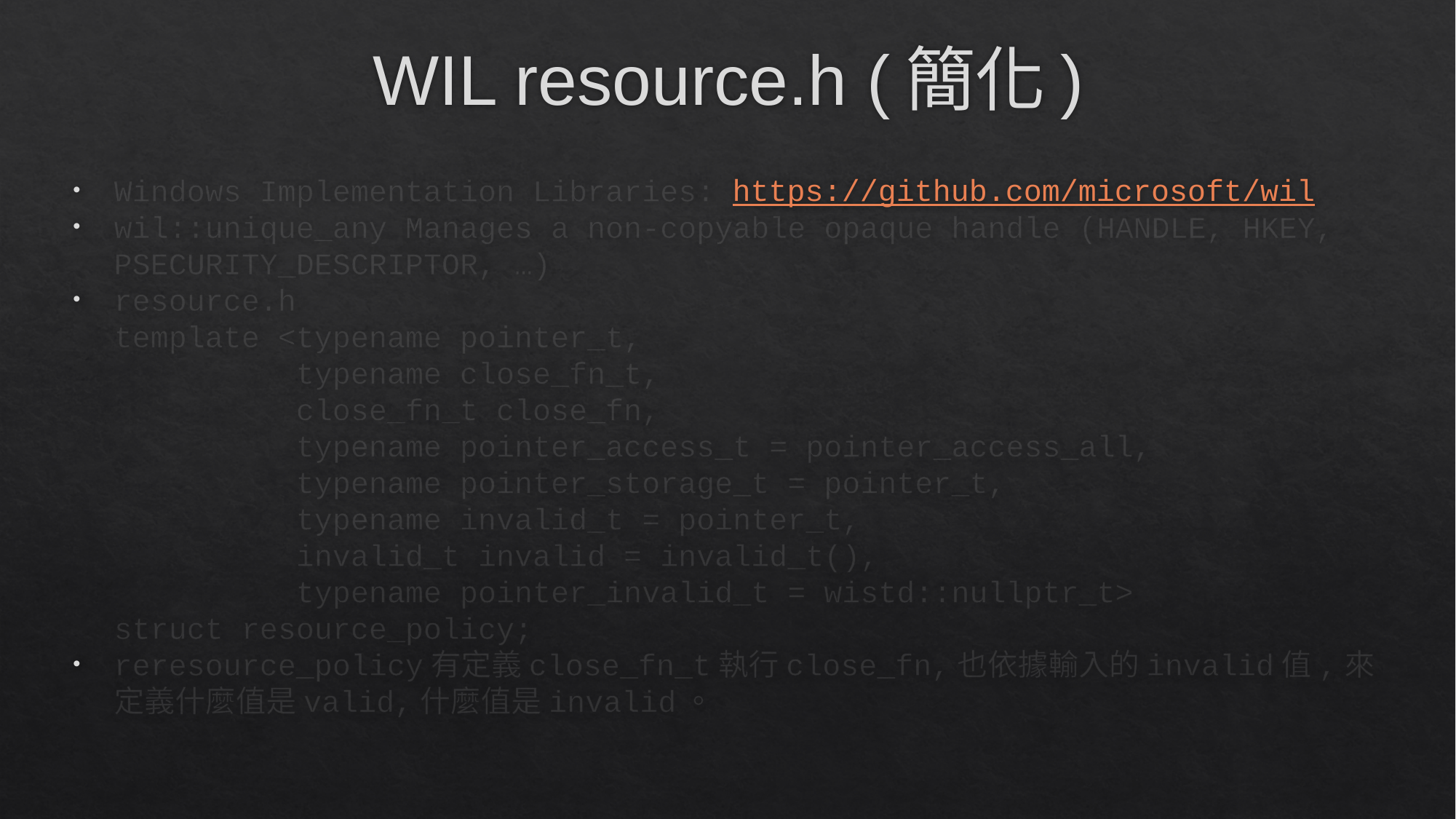

# WIL resource.h (簡化)

Windows Implementation Libraries: https://github.com/microsoft/wil
wil::unique_any Manages a non-copyable opaque handle (HANDLE, HKEY, PSECURITY_DESCRIPTOR, …)
resource.h
template <typename pointer_t,
          typename close_fn_t,
          close_fn_t close_fn,
          typename pointer_access_t = pointer_access_all,
          typename pointer_storage_t = pointer_t,
          typename invalid_t = pointer_t,
          invalid_t invalid = invalid_t(),
          typename pointer_invalid_t = wistd::nullptr_t>
struct resource_policy;
reresource_policy有定義close_fn_t執行close_fn,也依據輸入的invalid值,來定義什麼值是valid,什麼值是invalid。